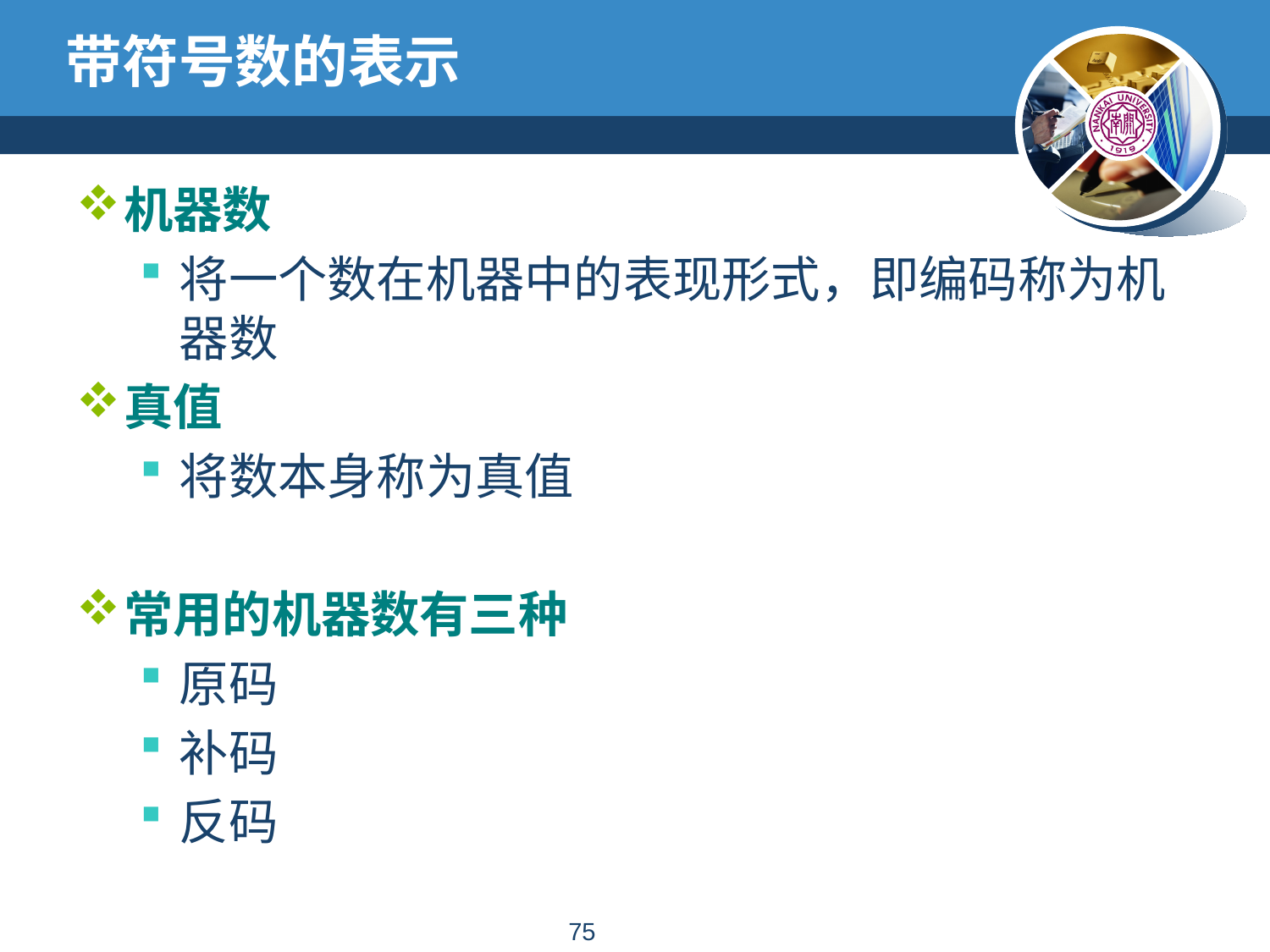

# 带符号数的表示
机器数
将一个数在机器中的表现形式，即编码称为机器数
真值
将数本身称为真值

常用的机器数有三种
原码
补码
反码
75